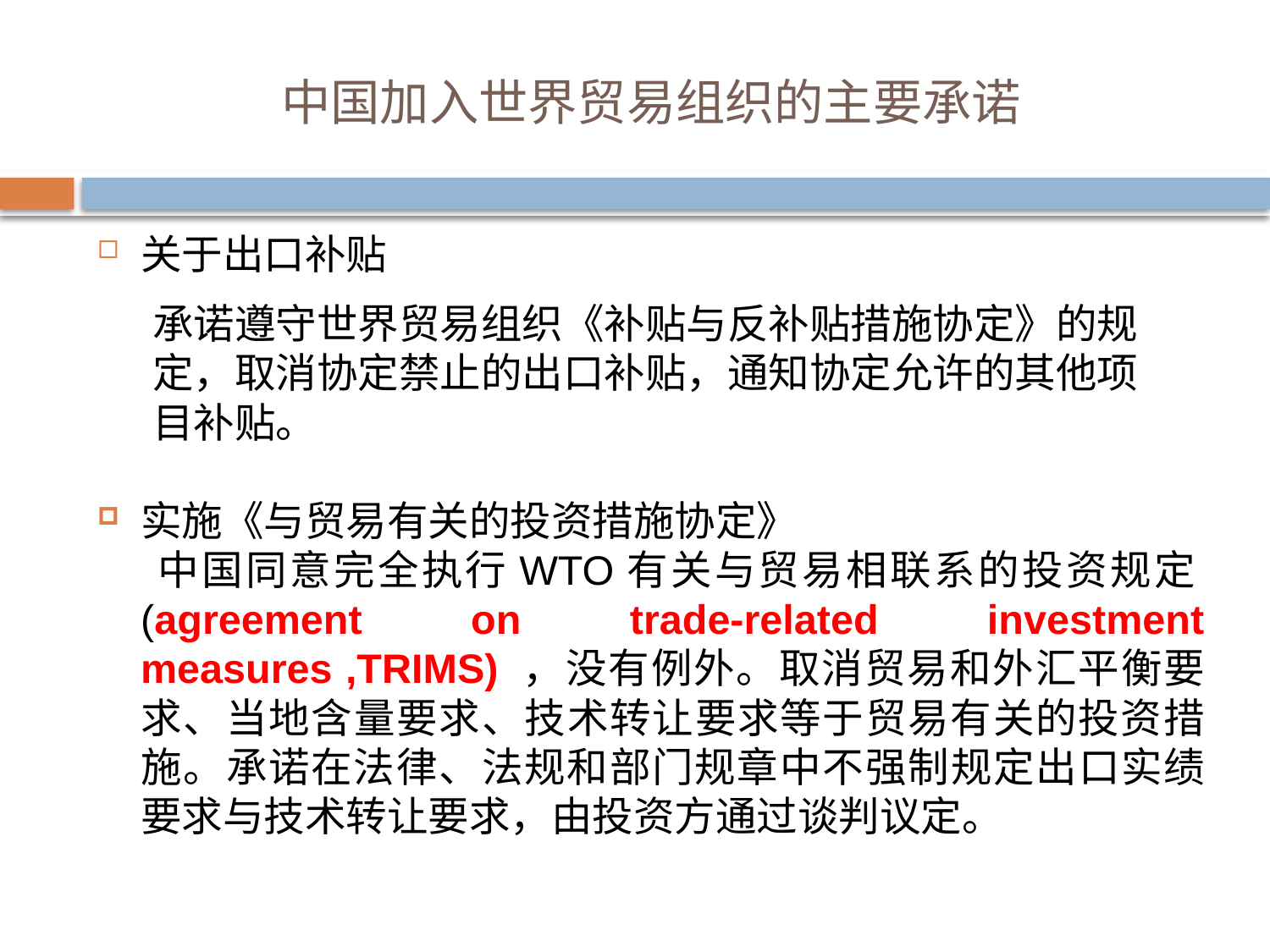

中国加入世界贸易组织的主要承诺
关于出口补贴
     承诺遵守世界贸易组织《补贴与反补贴措施协定》的规
     定，取消协定禁止的出口补贴，通知协定允许的其他项
     目补贴。

实施《与贸易有关的投资措施协定》
    中国同意完全执行WTO有关与贸易相联系的投资规定(agreement on trade-related investment measures ,TRIMS) ，没有例外。取消贸易和外汇平衡要求、当地含量要求、技术转让要求等于贸易有关的投资措施。承诺在法律、法规和部门规章中不强制规定出口实绩要求与技术转让要求，由投资方通过谈判议定。